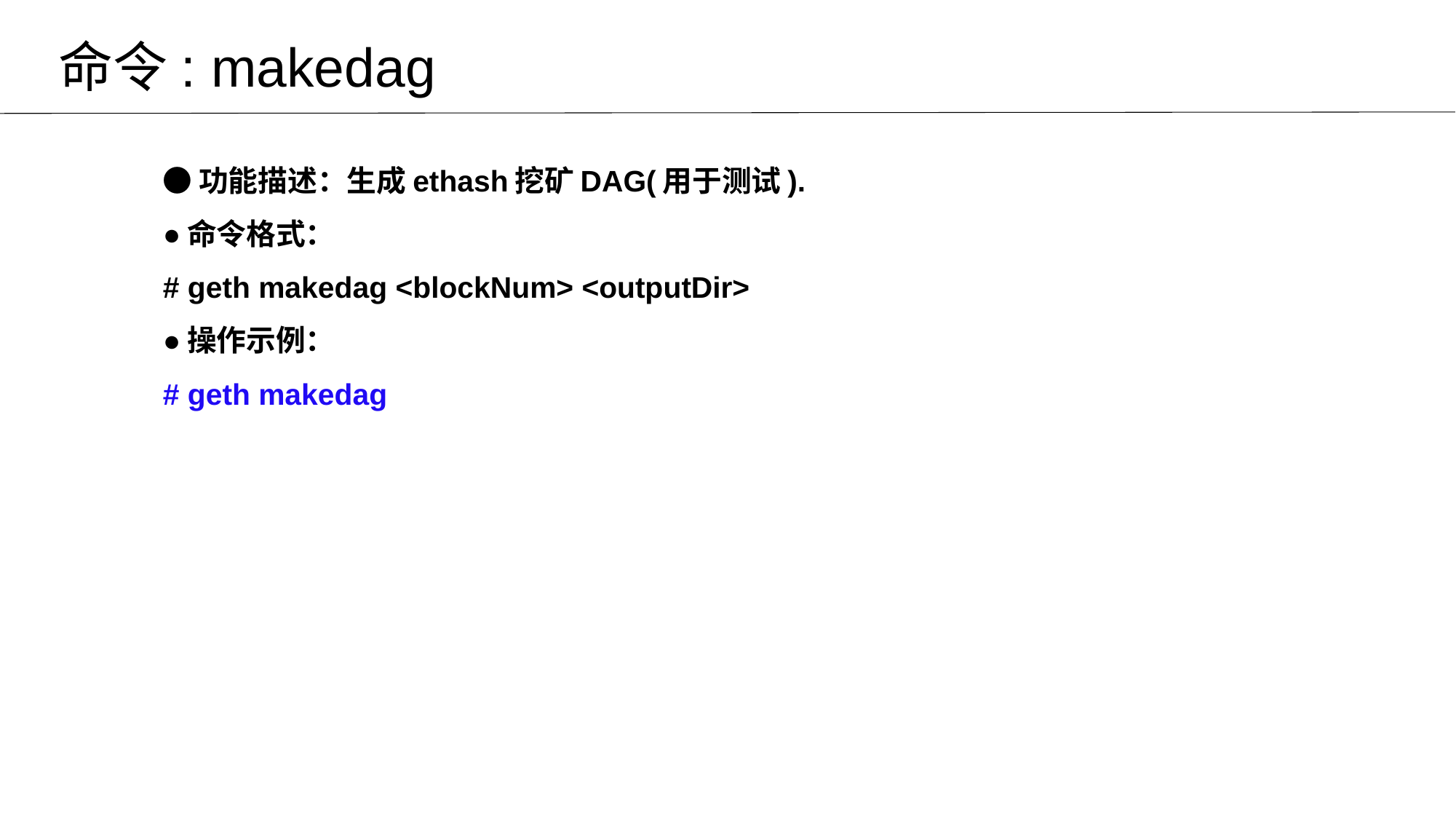

命令: makedag
# ●功能描述：生成ethash挖矿DAG(用于测试). ●命令格式： # geth makedag <blockNum> <outputDir> ●操作示例： # geth makedag